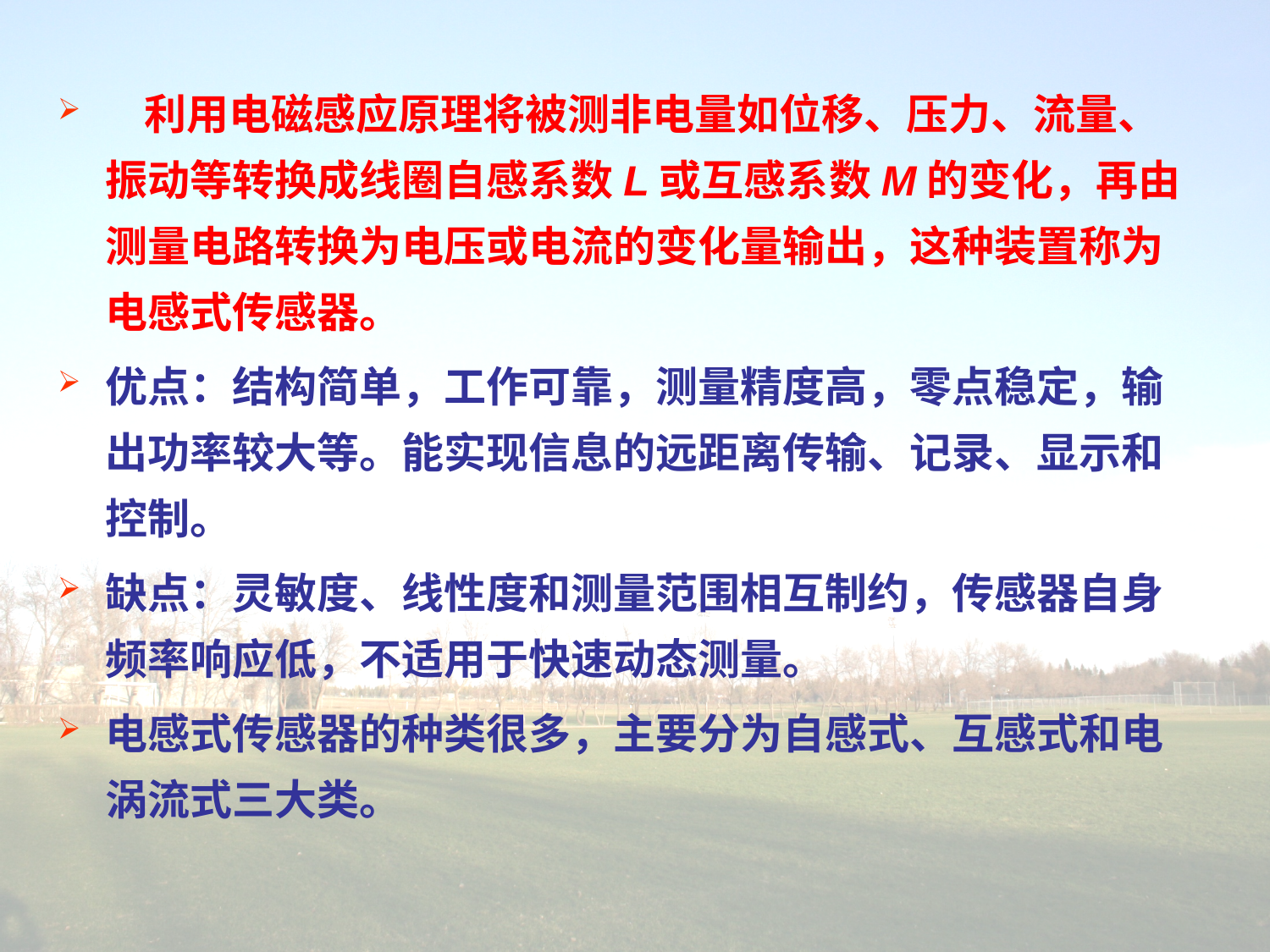

利用电磁感应原理将被测非电量如位移、压力、流量、振动等转换成线圈自感系数L或互感系数M的变化，再由测量电路转换为电压或电流的变化量输出，这种装置称为电感式传感器。
优点：结构简单，工作可靠，测量精度高，零点稳定，输出功率较大等。能实现信息的远距离传输、记录、显示和控制。
缺点：灵敏度、线性度和测量范围相互制约，传感器自身频率响应低，不适用于快速动态测量。
电感式传感器的种类很多，主要分为自感式、互感式和电涡流式三大类。